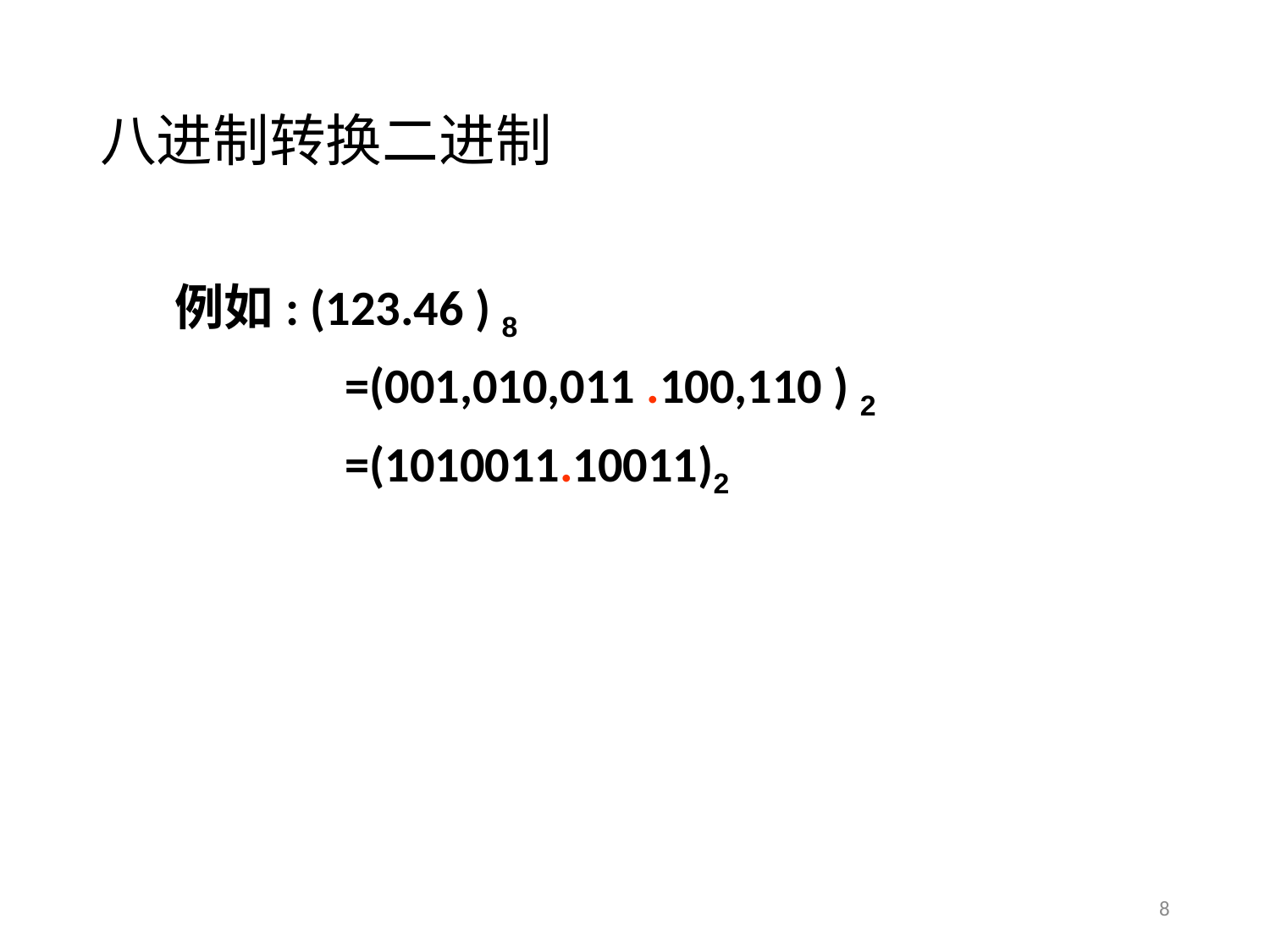

# 八进制转换二进制
例如: (123.46 ) 8
		 =(001,010,011 .100,110 ) 2
		 =(1010011.10011)2
8